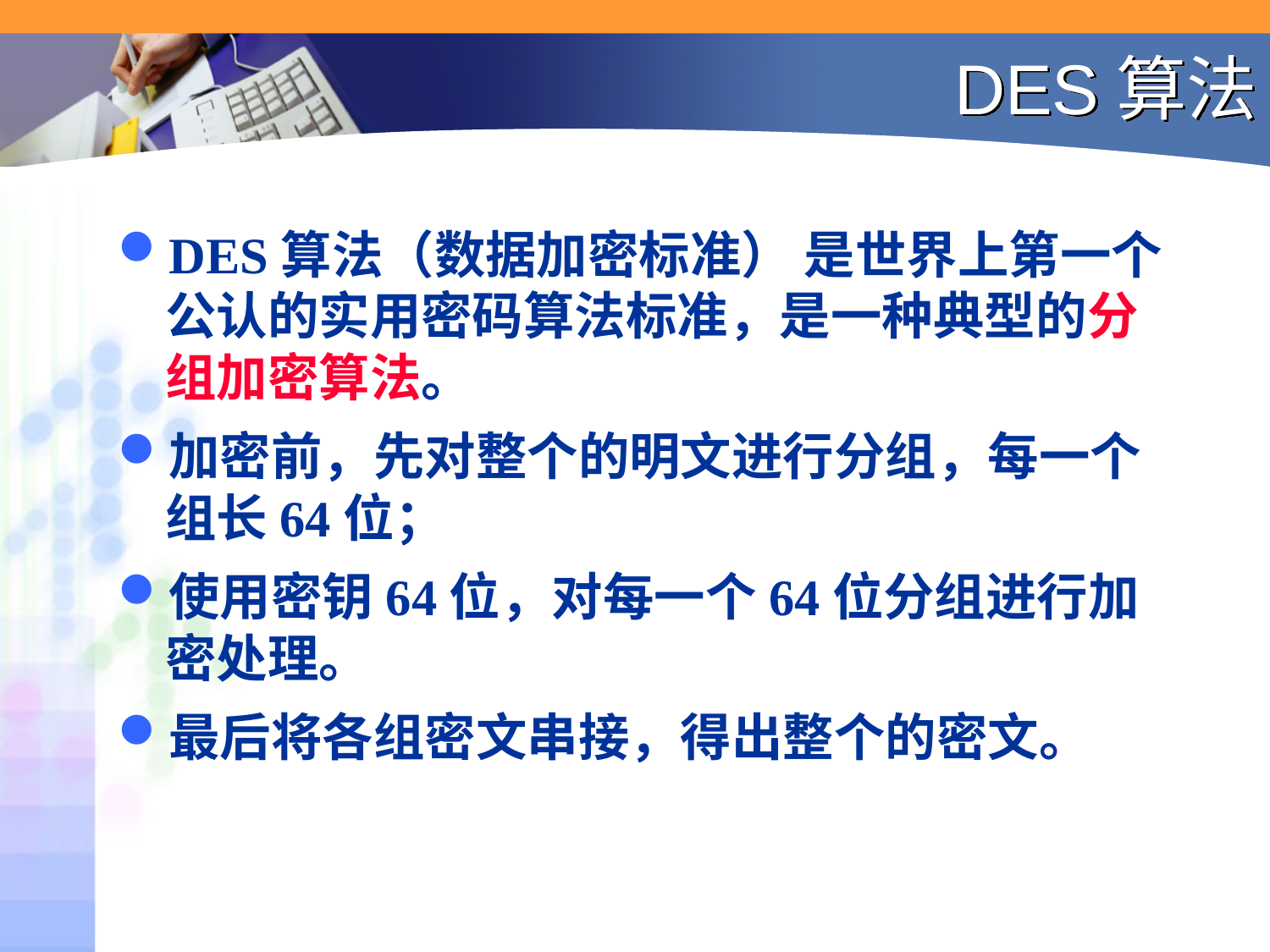

# DES算法
DES算法（数据加密标准） 是世界上第一个公认的实用密码算法标准，是一种典型的分组加密算法。
加密前，先对整个的明文进行分组，每一个组长64位；
使用密钥64位，对每一个64位分组进行加密处理。
最后将各组密文串接，得出整个的密文。